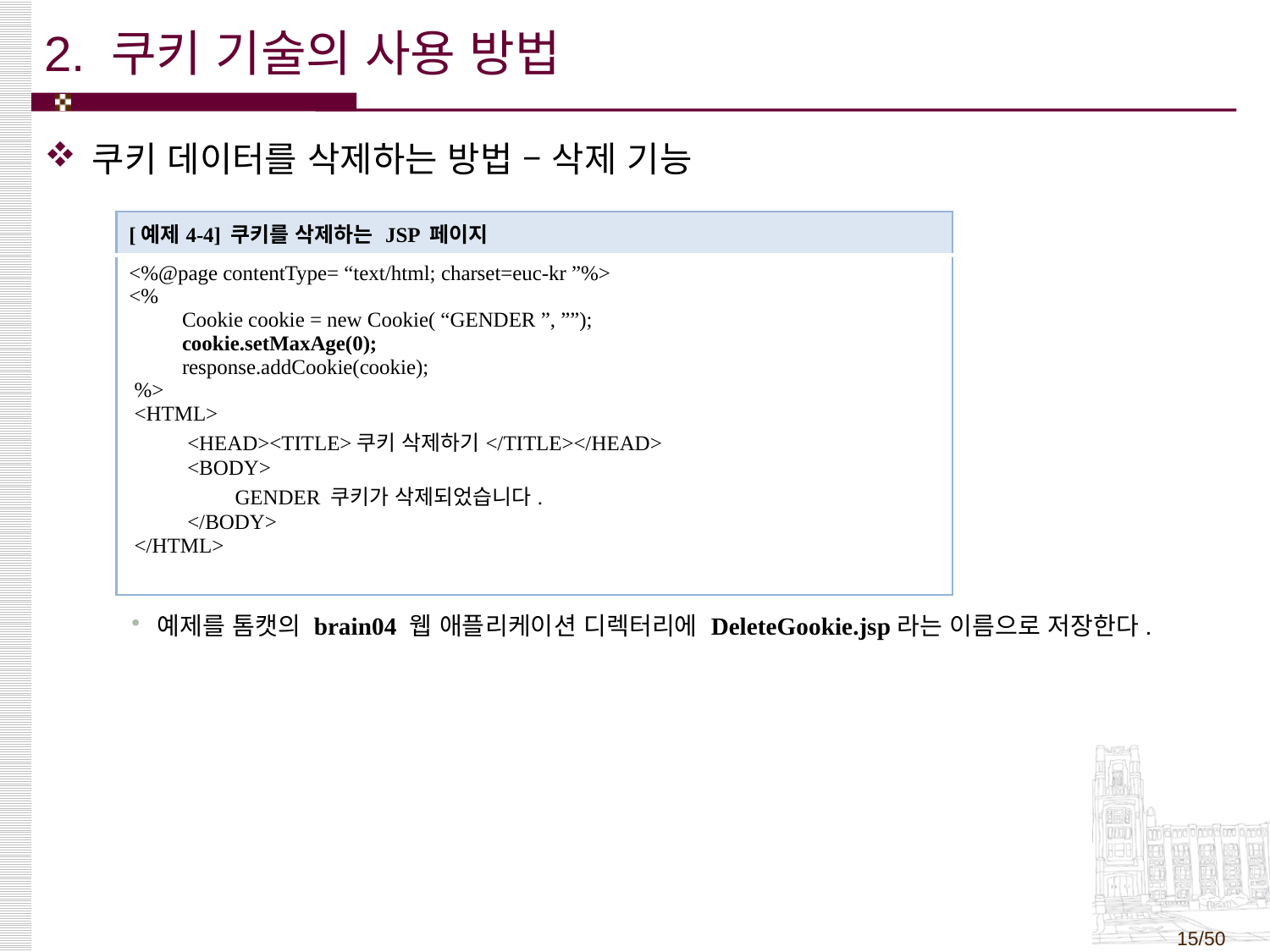

# 2. 쿠키 기술의 사용 방법
쿠키 데이터를 삭제하는 방법 – 삭제 기능

예제를 톰캣의 brain04 웹 애플리케이션 디렉터리에 DeleteGookie.jsp라는 이름으로 저장한다.

| [예제4-4] 쿠키를 삭제하는 JSP 페이지 |
| --- |
| <%@page contentType= “text/html; charset=euc-kr ”%> <% Cookie cookie = new Cookie( “GENDER ”, ””); cookie.setMaxAge(0); response.addCookie(cookie); %> <HTML> <HEAD><TITLE>쿠키 삭제하기</TITLE></HEAD> <BODY> GENDER 쿠키가 삭제되었습니다. </BODY> </HTML> |